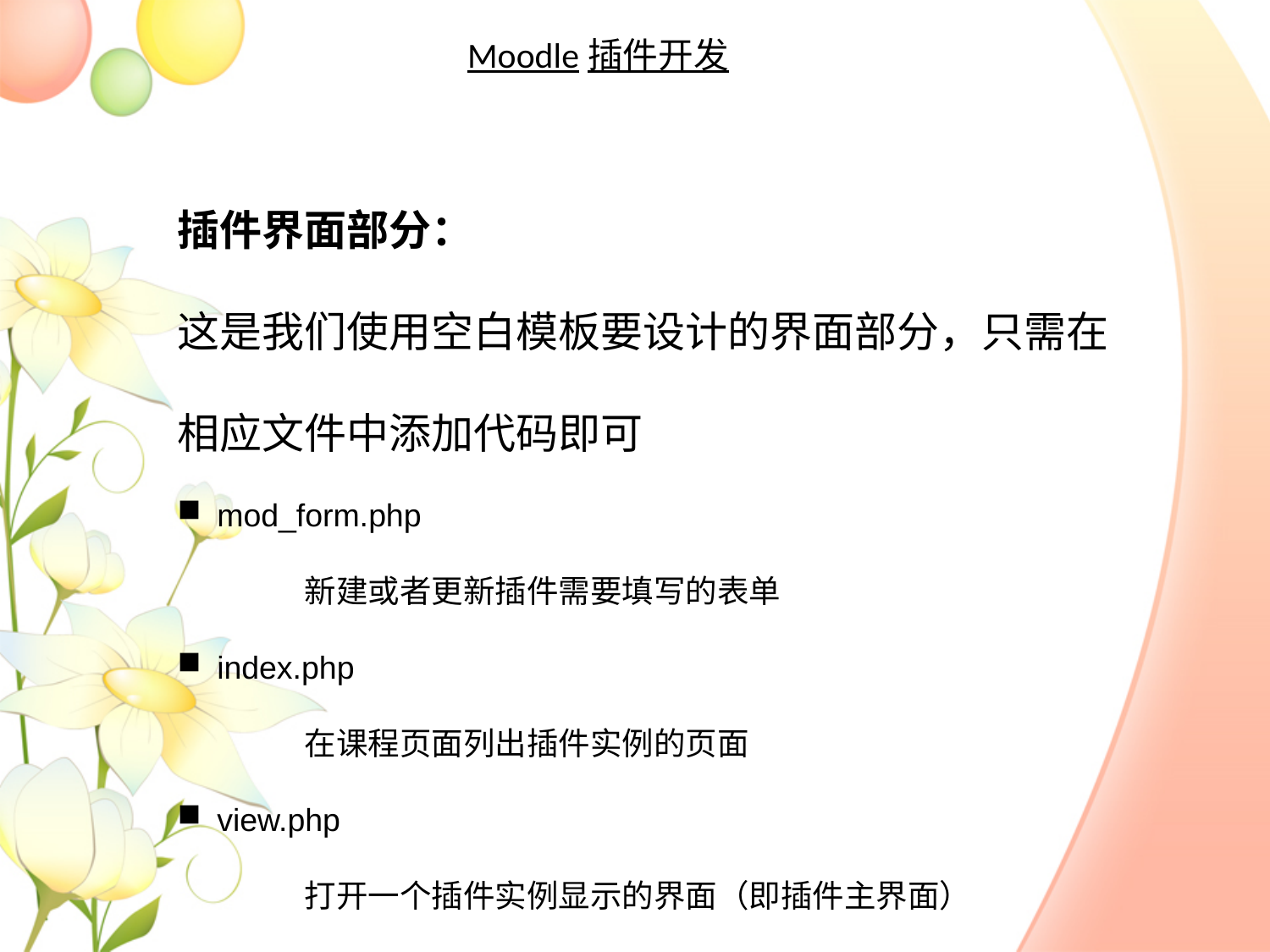

Moodle插件开发
插件界面部分：
这是我们使用空白模板要设计的界面部分，只需在相应文件中添加代码即可
mod_form.php
	新建或者更新插件需要填写的表单
index.php
	在课程页面列出插件实例的页面
view.php
	打开一个插件实例显示的界面（即插件主界面）